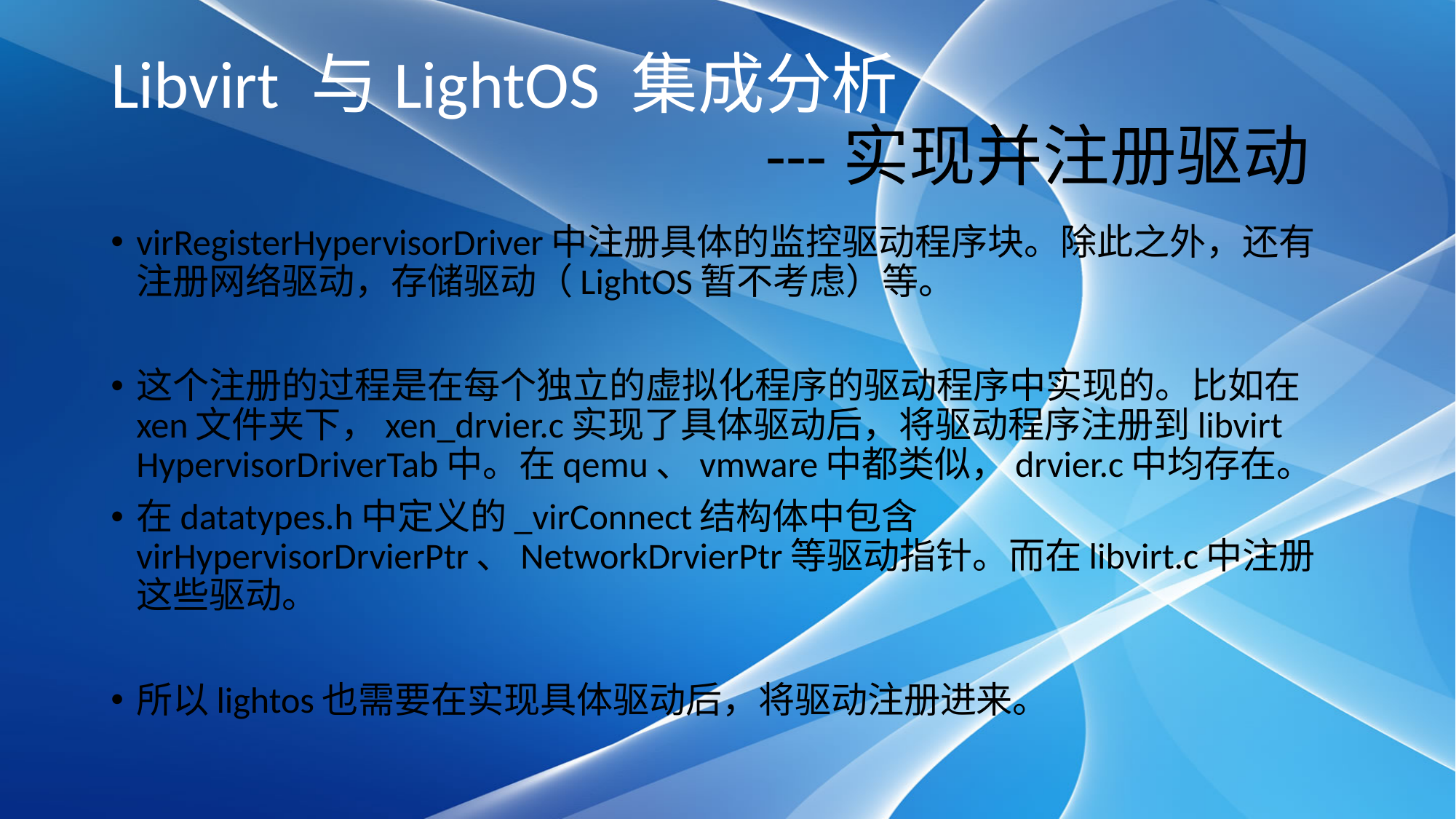

# Libvirt 与LightOS 集成分析 ---实现并注册驱动
virRegisterHypervisorDriver中注册具体的监控驱动程序块。除此之外，还有注册网络驱动，存储驱动（LightOS暂不考虑）等。

这个注册的过程是在每个独立的虚拟化程序的驱动程序中实现的。比如在xen文件夹下，xen_drvier.c实现了具体驱动后，将驱动程序注册到libvirt HypervisorDriverTab中。在qemu、vmware中都类似，drvier.c中均存在。
在datatypes.h中定义的_virConnect结构体中包含virHypervisorDrvierPtr、NetworkDrvierPtr等驱动指针。而在libvirt.c中注册这些驱动。

所以lightos也需要在实现具体驱动后，将驱动注册进来。